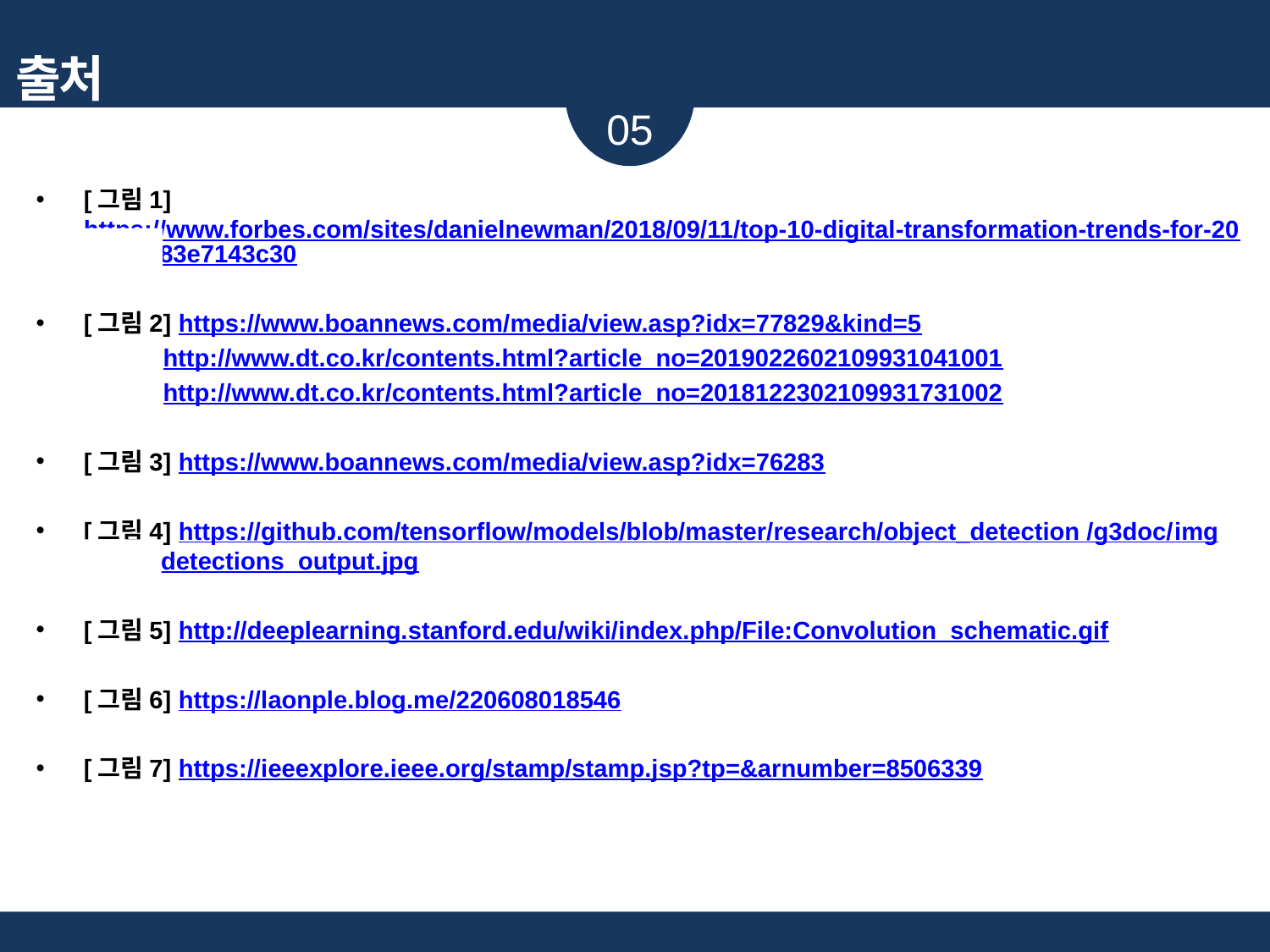

출처
05

[그림1] https://www.forbes.com/sites/danielnewman/2018/09/11/top-10-digital-transformation-	trends-for-2019/#1083e7143c30

[그림2] https://www.boannews.com/media/view.asp?idx=77829&kind=5
	http://www.dt.co.kr/contents.html?article_no=2019022602109931041001
	http://www.dt.co.kr/contents.html?article_no=2018122302109931731002

[그림3] https://www.boannews.com/media/view.asp?idx=76283

[그림4] https://github.com/tensorflow/models/blob/master/research/object_detection 	/g3doc/img/kites_detections_output.jpg

[그림5] http://deeplearning.stanford.edu/wiki/index.php/File:Convolution_schematic.gif

[그림6] https://laonple.blog.me/220608018546

[그림7] https://ieeexplore.ieee.org/stamp/stamp.jsp?tp=&arnumber=8506339